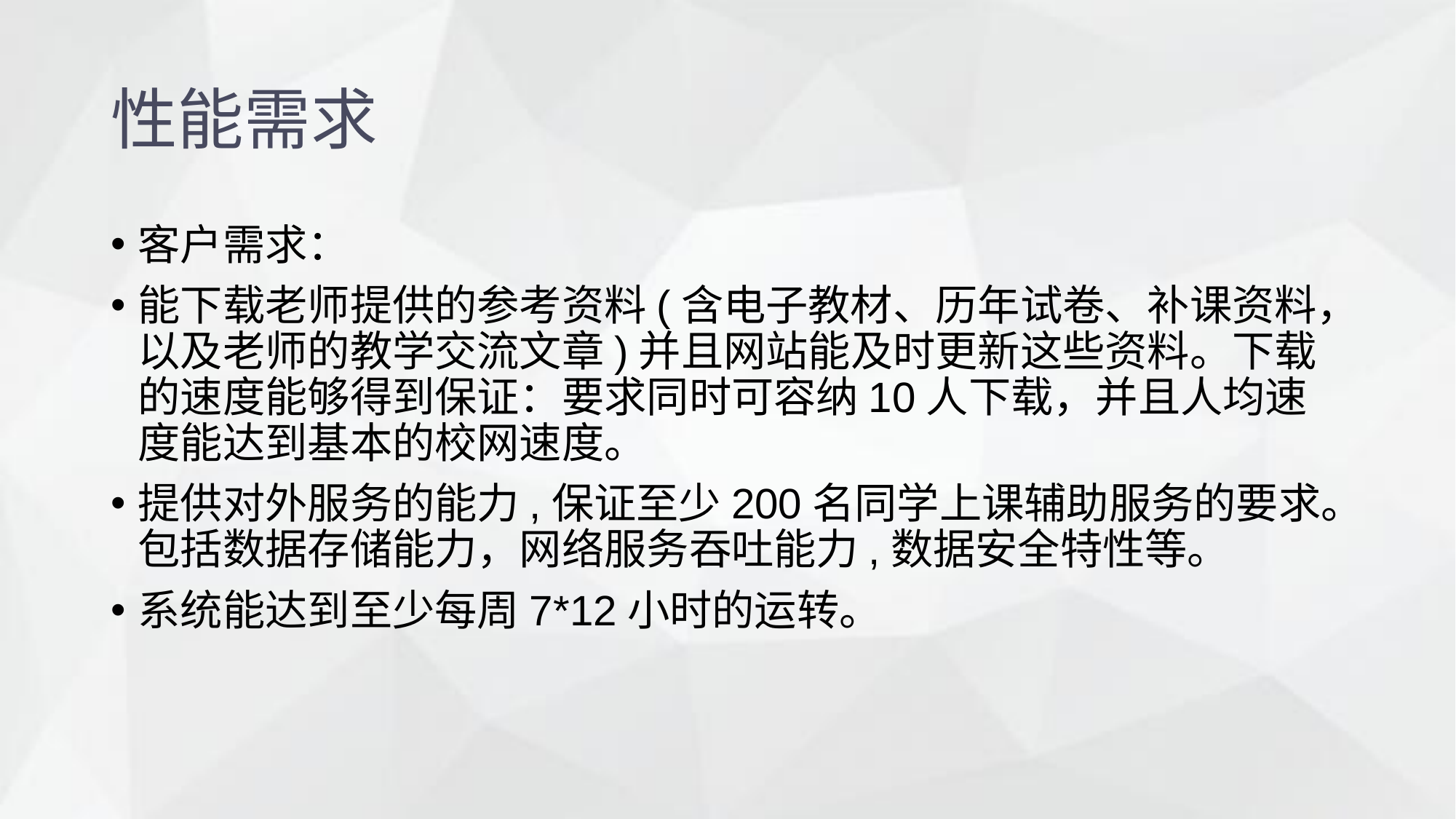

性能需求
客户需求：
能下载老师提供的参考资料(含电子教材、历年试卷、补课资料，以及老师的教学交流文章)并且网站能及时更新这些资料。下载的速度能够得到保证：要求同时可容纳10人下载，并且人均速度能达到基本的校网速度。
提供对外服务的能力,保证至少200名同学上课辅助服务的要求。包括数据存储能力，网络服务吞吐能力,数据安全特性等。
系统能达到至少每周7*12小时的运转。